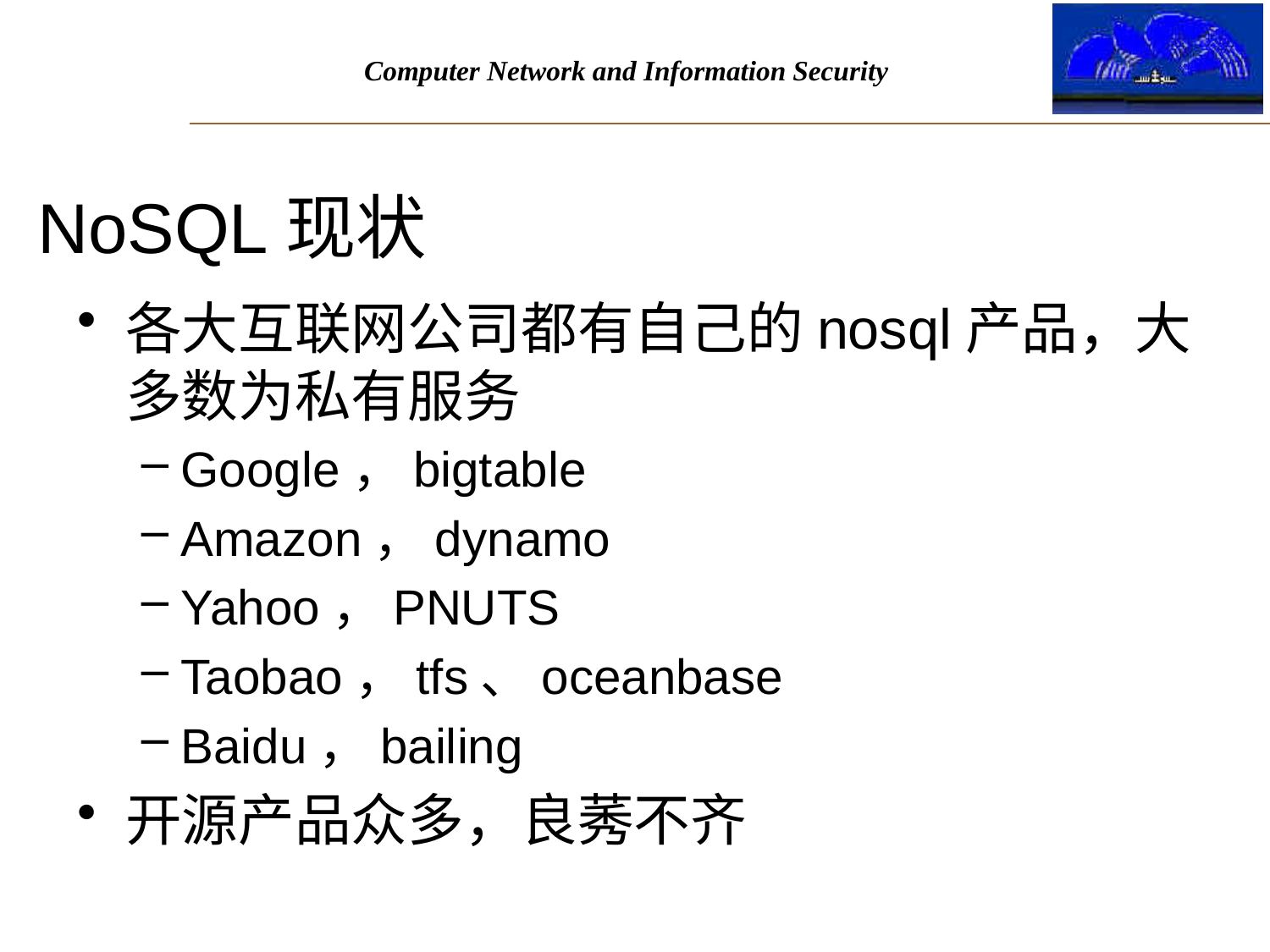

NoSQL现状
各大互联网公司都有自己的nosql产品，大多数为私有服务
Google，bigtable
Amazon，dynamo
Yahoo，PNUTS
Taobao，tfs、oceanbase
Baidu，bailing
开源产品众多，良莠不齐